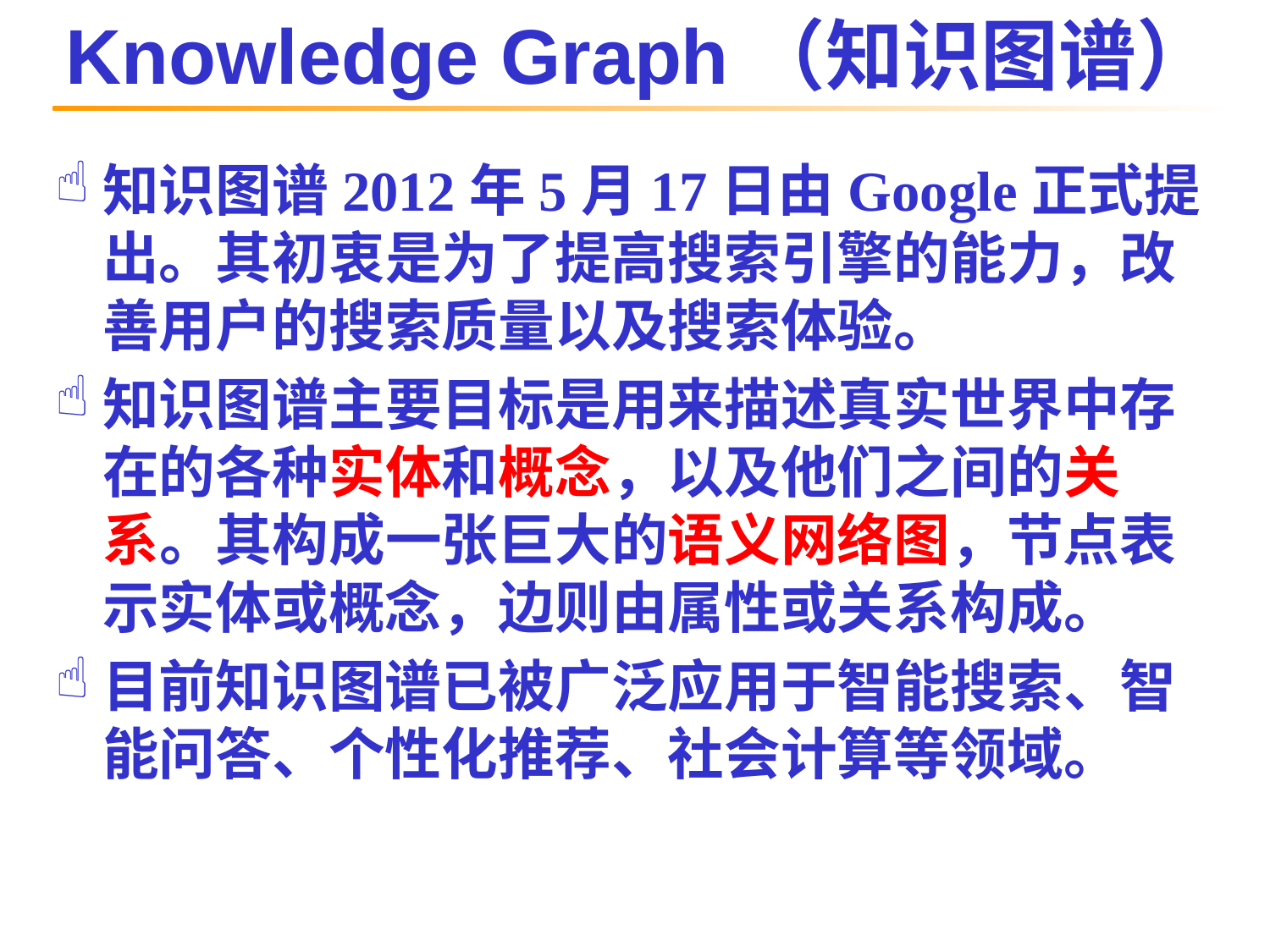

# Knowledge Graph（知识图谱）
知识图谱2012年5月17日由Google正式提出。其初衷是为了提高搜索引擎的能力，改善用户的搜索质量以及搜索体验。
知识图谱主要目标是用来描述真实世界中存在的各种实体和概念，以及他们之间的关系。其构成一张巨大的语义网络图，节点表示实体或概念，边则由属性或关系构成。
目前知识图谱已被广泛应用于智能搜索、智能问答、个性化推荐、社会计算等领域。